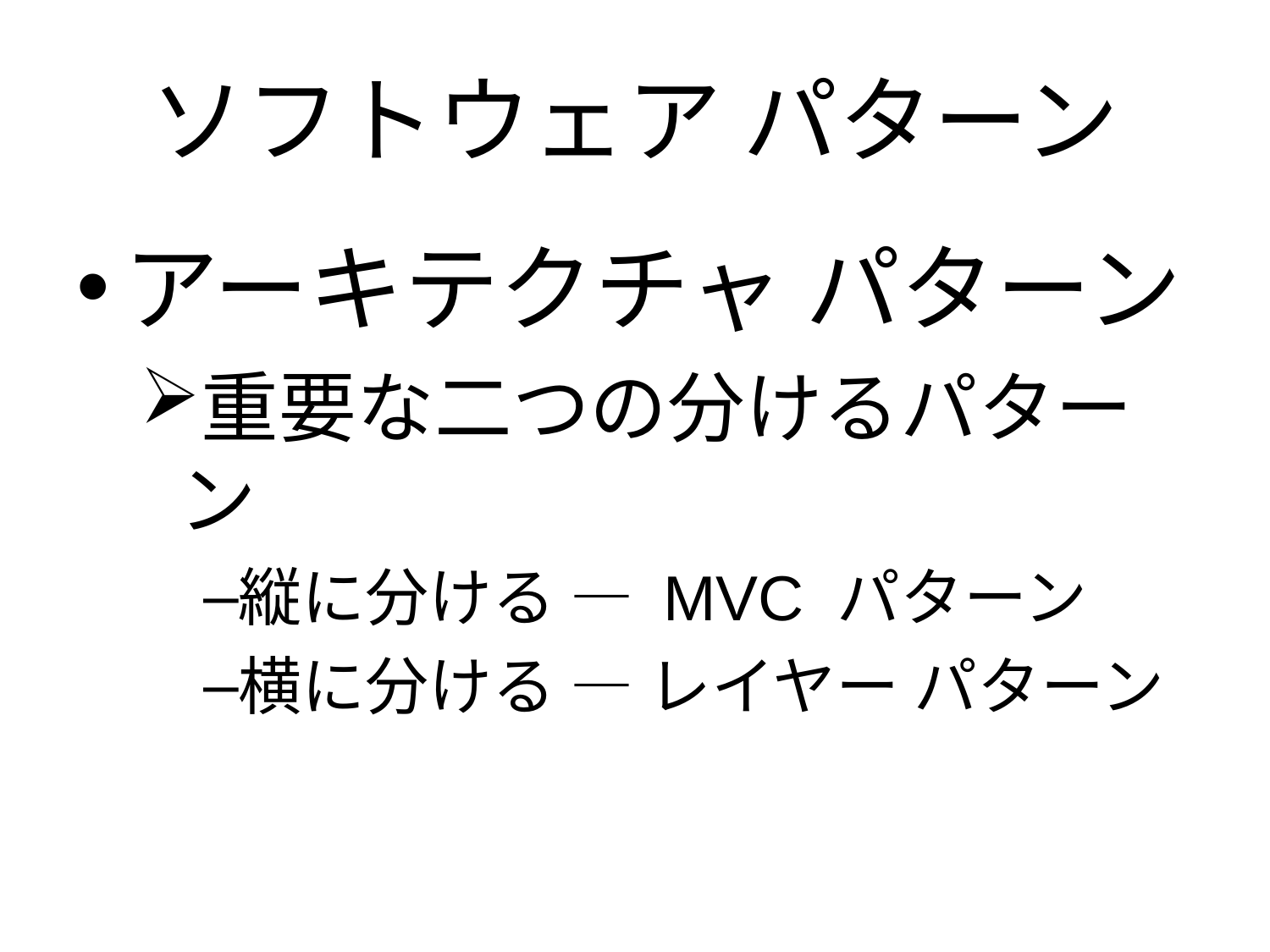

# ソフトウェア パターン
アーキテクチャ パターン
重要な二つの分けるパターン
縦に分ける ― MVC パターン
横に分ける ― レイヤー パターン